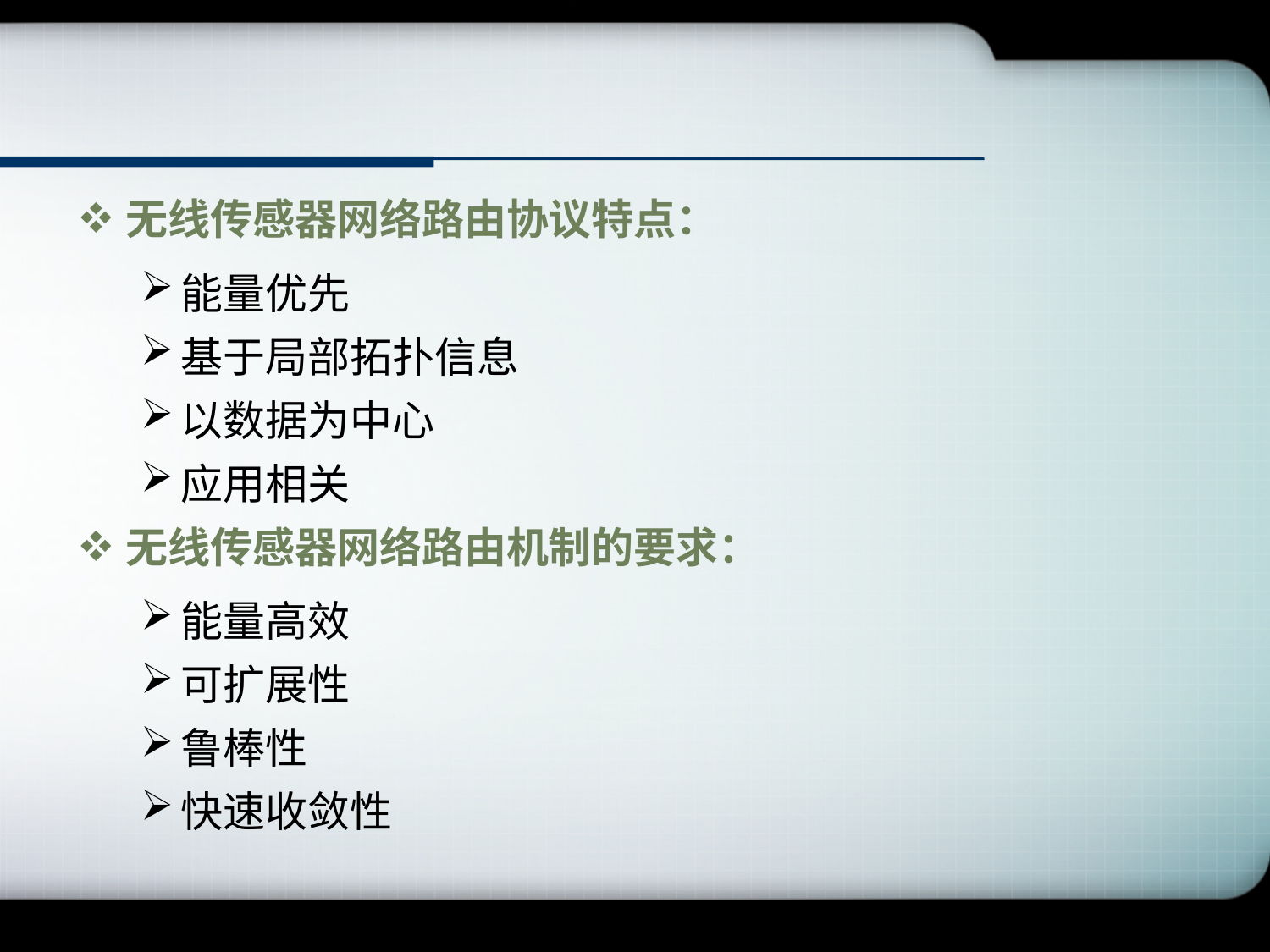

无线传感器网络路由协议特点：
能量优先
基于局部拓扑信息
以数据为中心
应用相关
无线传感器网络路由机制的要求：
能量高效
可扩展性
鲁棒性
快速收敛性